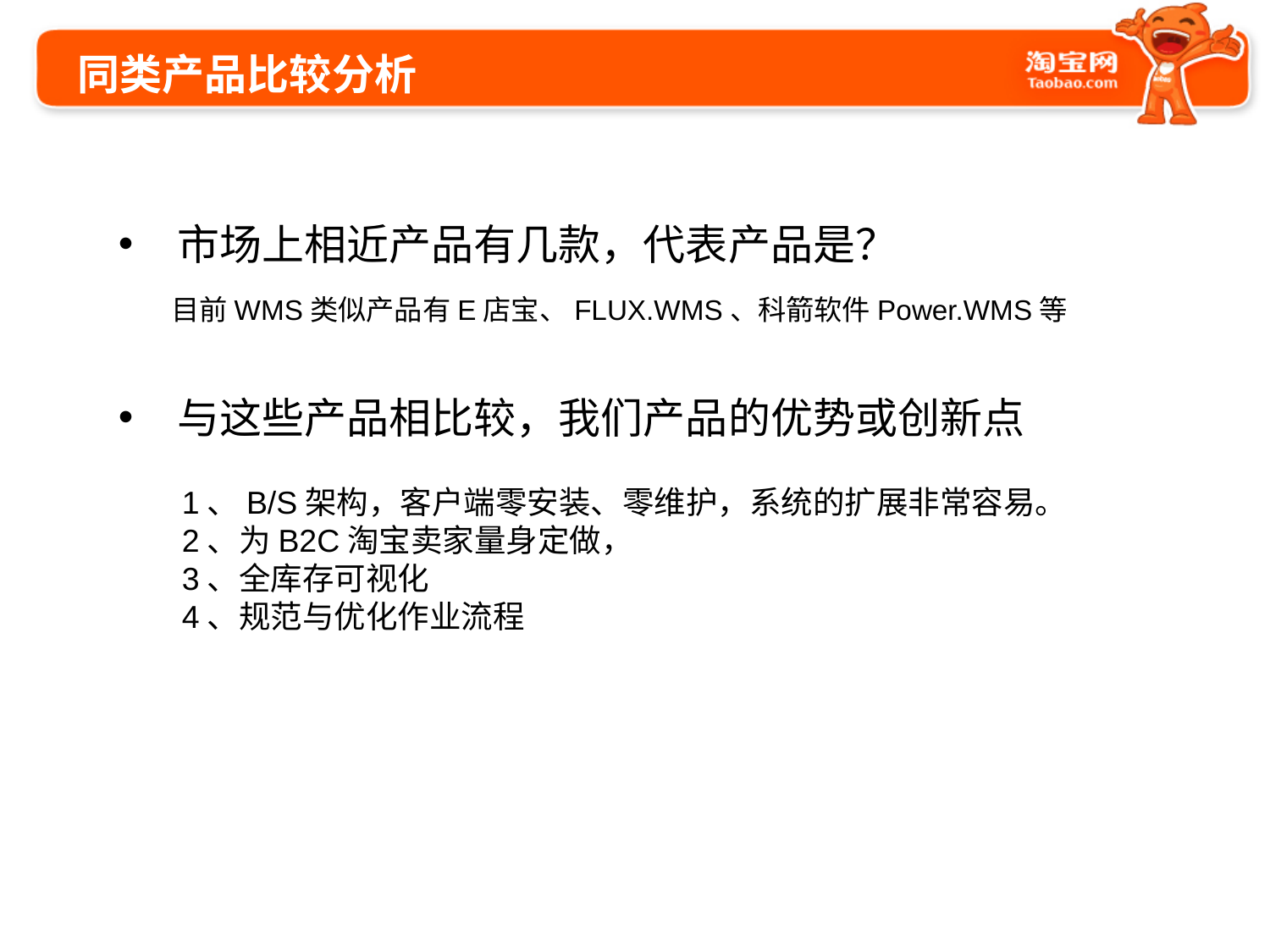

同类产品比较分析
  市场上相近产品有几款，代表产品是？
目前WMS类似产品有E店宝、FLUX.WMS、科箭软件Power.WMS等
  与这些产品相比较，我们产品的优势或创新点
1、B/S架构，客户端零安装、零维护，系统的扩展非常容易。
2、为B2C淘宝卖家量身定做，
3、全库存可视化
4、规范与优化作业流程